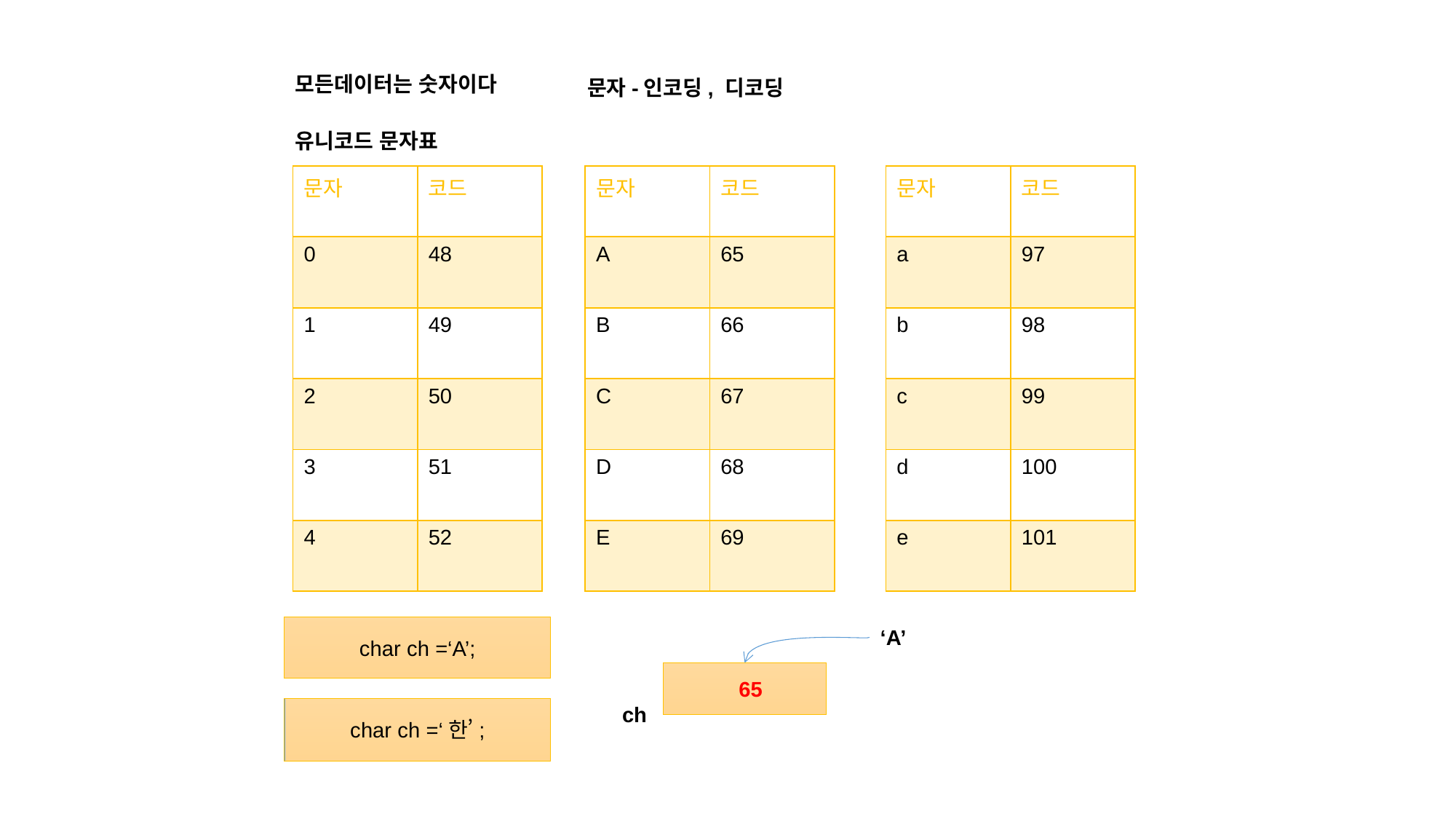

모든데이터는 숫자이다
문자-인코딩, 디코딩
유니코드 문자표
| 문자 | 코드 |
| --- | --- |
| 0 | 48 |
| 1 | 49 |
| 2 | 50 |
| 3 | 51 |
| 4 | 52 |
| 문자 | 코드 |
| --- | --- |
| A | 65 |
| B | 66 |
| C | 67 |
| D | 68 |
| E | 69 |
| 문자 | 코드 |
| --- | --- |
| a | 97 |
| b | 98 |
| c | 99 |
| d | 100 |
| e | 101 |
char ch =‘A’;
‘A’
  65
ch
char ch =‘한’;